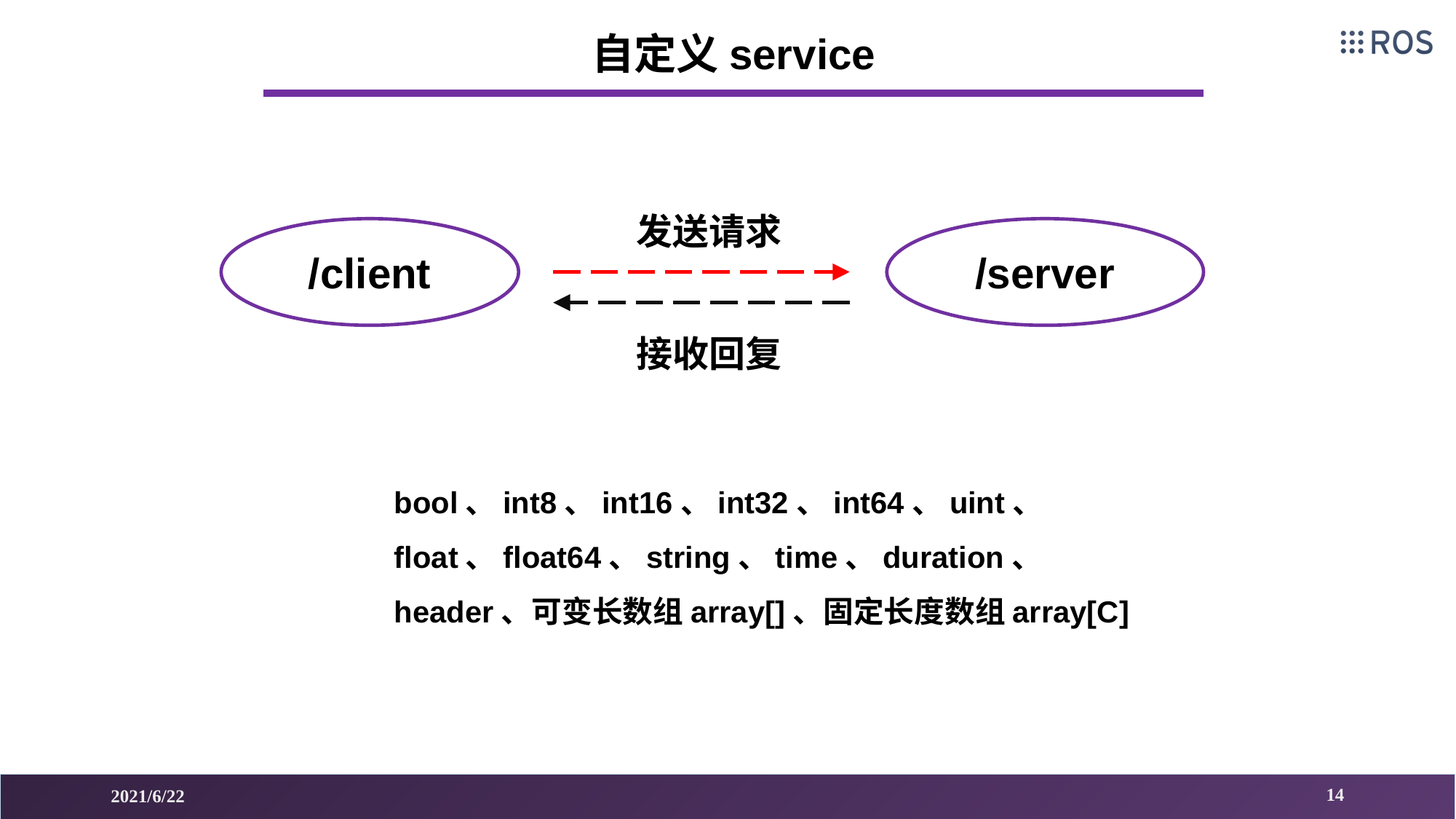

自定义service
发送请求
/client
/server
接收回复
bool、int8、int16、int32、int64、uint、
float、float64、string、time、duration、
header、可变长数组array[]、固定长度数组array[C]
14
2021/6/22